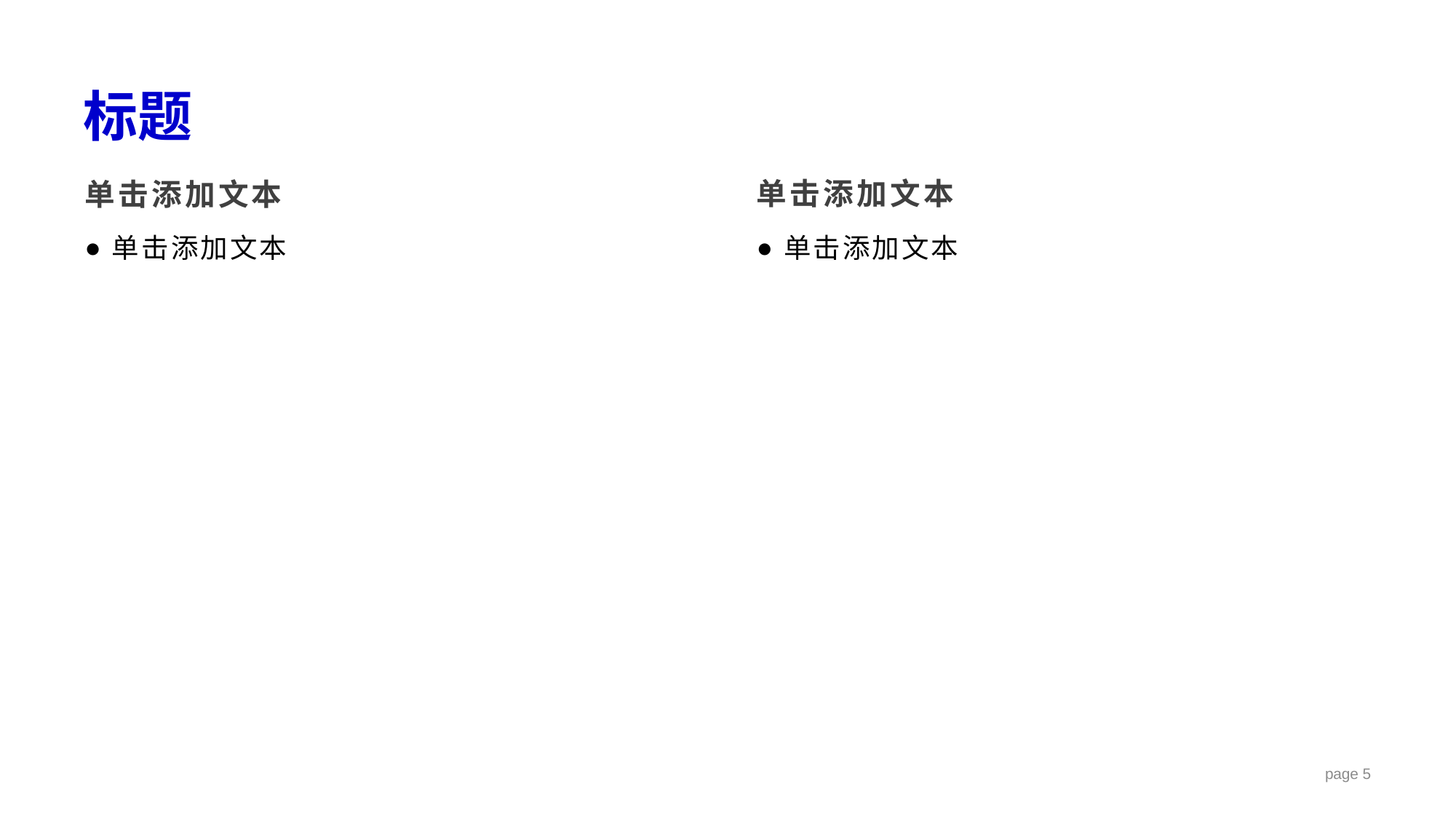

# 标题
单击添加文本
单击添加文本
单击添加文本
单击添加文本
page 5